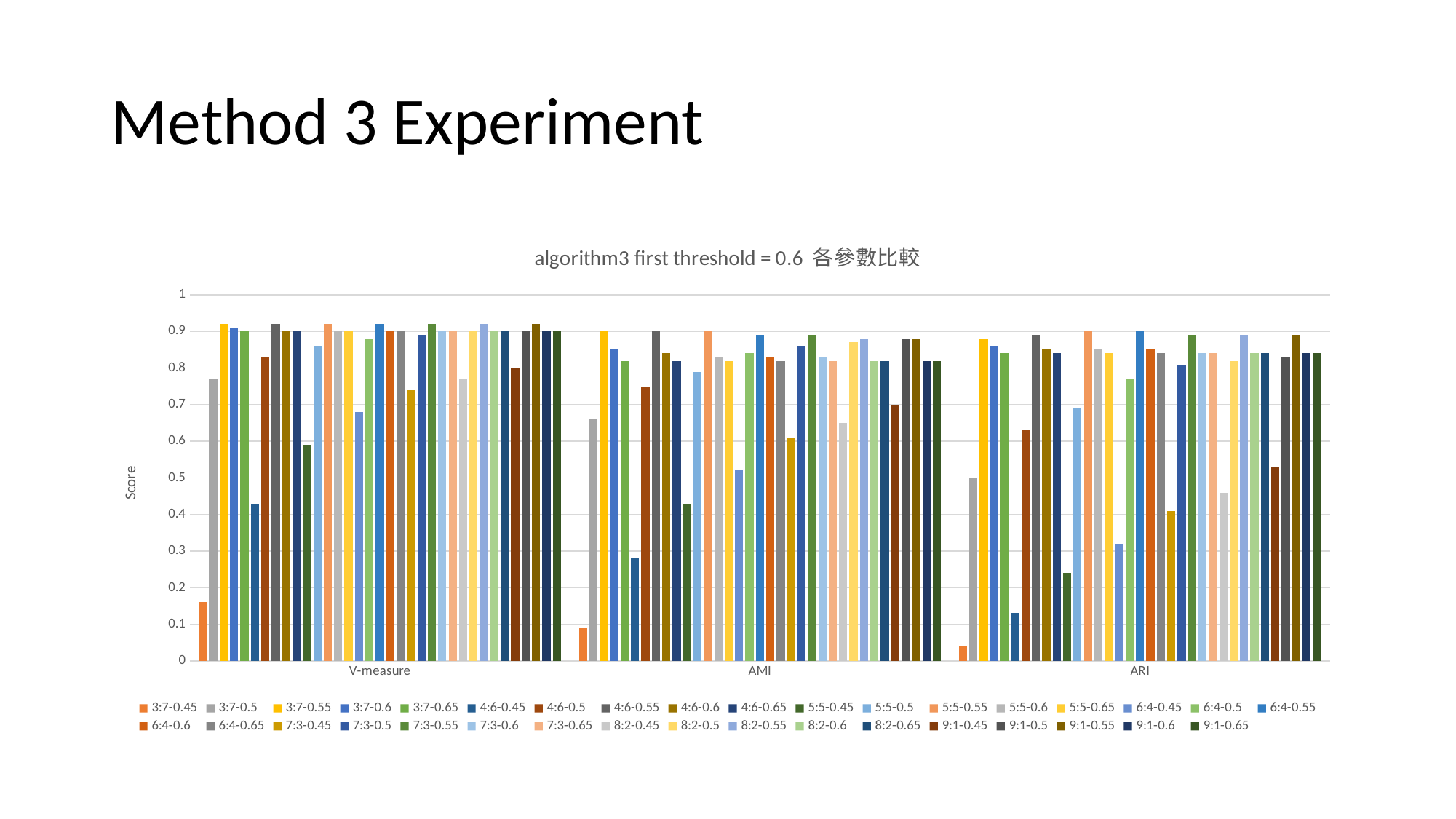

# Method 3 Experiment

### Chart: algorithm3 first threshold = 0.6 各參數比較

| Category | 3:7-0.45 | 3:7-0.5 | 3:7-0.55 | 3:7-0.6 | 3:7-0.65 | 4:6-0.45 | 4:6-0.5 | 4:6-0.55 | 4:6-0.6 | 4:6-0.65 | 5:5-0.45 | 5:5-0.5 | 5:5-0.55 | 5:5-0.6 | 5:5-0.65 | 6:4-0.45 | 6:4-0.5 | 6:4-0.55 | 6:4-0.6 | 6:4-0.65 | 7:3-0.45 | 7:3-0.5 | 7:3-0.55 | 7:3-0.6 | 7:3-0.65 | 8:2-0.45 | 8:2-0.5 | 8:2-0.55 | 8:2-0.6 | 8:2-0.65 | 9:1-0.45 | 9:1-0.5 | 9:1-0.55 | 9:1-0.6 | 9:1-0.65 |
|---|---|---|---|---|---|---|---|---|---|---|---|---|---|---|---|---|---|---|---|---|---|---|---|---|---|---|---|---|---|---|---|---|---|---|---|
| V-measure | 0.16 | 0.77 | 0.92 | 0.91 | 0.9 | 0.43 | 0.83 | 0.92 | 0.9 | 0.9 | 0.59 | 0.86 | 0.92 | 0.9 | 0.9 | 0.68 | 0.88 | 0.92 | 0.9 | 0.9 | 0.74 | 0.89 | 0.92 | 0.9 | 0.9 | 0.77 | 0.9 | 0.92 | 0.9 | 0.9 | 0.8 | 0.9 | 0.92 | 0.9 | 0.9 |
| AMI | 0.09 | 0.66 | 0.9 | 0.85 | 0.82 | 0.28 | 0.75 | 0.9 | 0.84 | 0.82 | 0.43 | 0.79 | 0.9 | 0.83 | 0.82 | 0.52 | 0.84 | 0.89 | 0.83 | 0.82 | 0.61 | 0.86 | 0.89 | 0.83 | 0.82 | 0.65 | 0.87 | 0.88 | 0.82 | 0.82 | 0.7 | 0.88 | 0.88 | 0.82 | 0.82 |
| ARI | 0.04 | 0.5 | 0.88 | 0.86 | 0.84 | 0.13 | 0.63 | 0.89 | 0.85 | 0.84 | 0.24 | 0.69 | 0.9 | 0.85 | 0.84 | 0.32 | 0.77 | 0.9 | 0.85 | 0.84 | 0.41 | 0.81 | 0.89 | 0.84 | 0.84 | 0.46 | 0.82 | 0.89 | 0.84 | 0.84 | 0.53 | 0.83 | 0.89 | 0.84 | 0.84 |